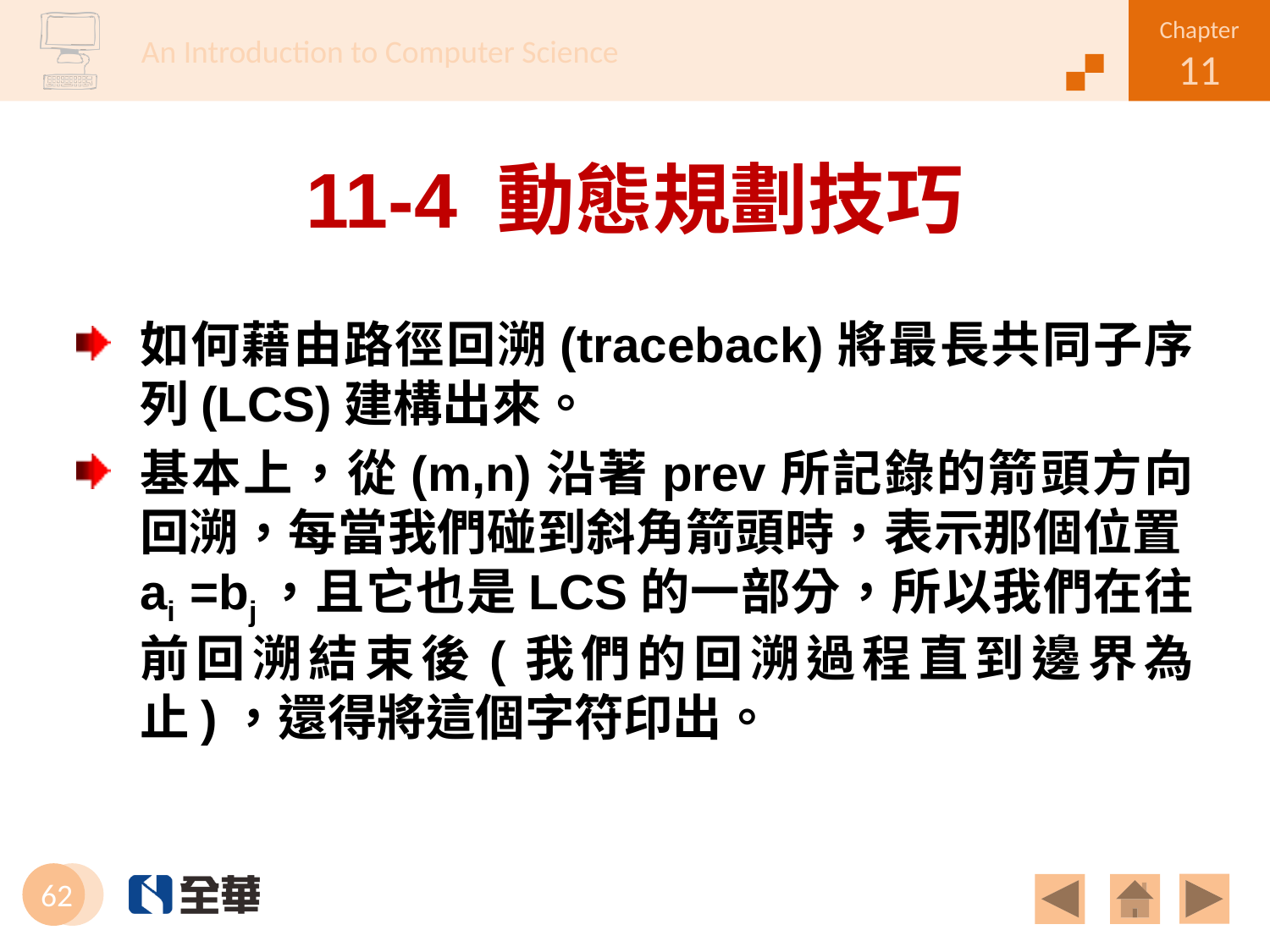

# 11-4 動態規劃技巧
如何藉由路徑回溯(traceback)將最長共同子序列(LCS)建構出來。
基本上，從(m,n)沿著prev所記錄的箭頭方向回溯，每當我們碰到斜角箭頭時，表示那個位置ai =bj，且它也是LCS的一部分，所以我們在往前回溯結束後(我們的回溯過程直到邊界為止)，還得將這個字符印出。